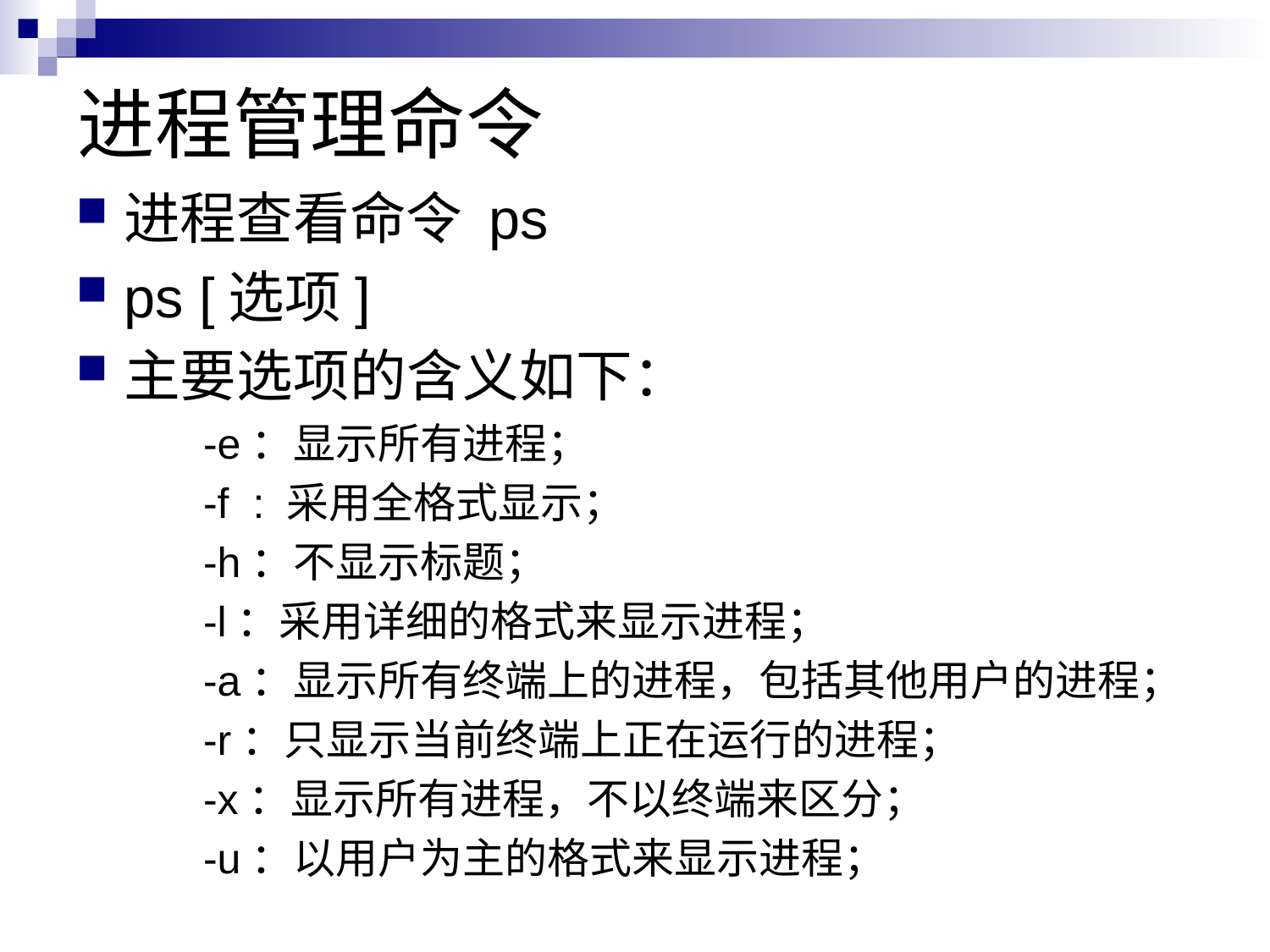

# 进程管理命令
进程查看命令 ps
ps [选项]
主要选项的含义如下：
-e：显示所有进程；
-f  : 采用全格式显示；
-h：不显示标题；
-l：采用详细的格式来显示进程；
-a：显示所有终端上的进程，包括其他用户的进程；
-r：只显示当前终端上正在运行的进程；
-x：显示所有进程，不以终端来区分；
-u：以用户为主的格式来显示进程；